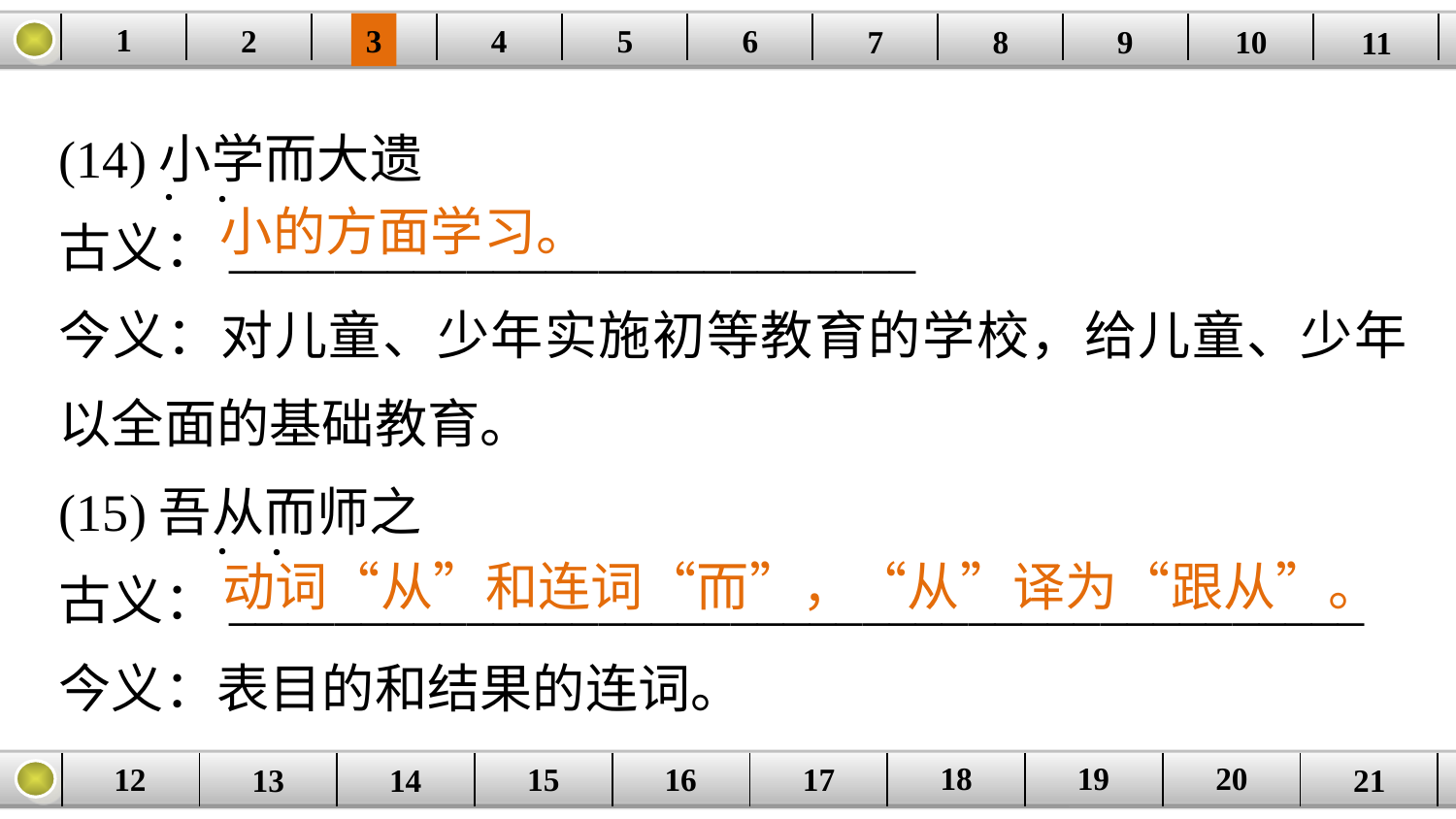

1
2
3
4
|  |  |  |  |  |  |  |  |  |  |  |
| --- | --- | --- | --- | --- | --- | --- | --- | --- | --- | --- |
5
6
7
8
9
10
11

(14)小学而大遗
古义：__________________________
今义：对儿童、少年实施初等教育的学校，给儿童、少年以全面的基础教育。
(15)吾从而师之
古义：___________________________________________
今义：表目的和结果的连词。
·
·
小的方面学习。
·
·
动词“从”和连词“而”，“从”译为“跟从”。
20
19

18
17
16
12
15
14
|  |  |  |  |  |  |  |  |  |  |
| --- | --- | --- | --- | --- | --- | --- | --- | --- | --- |
13
21